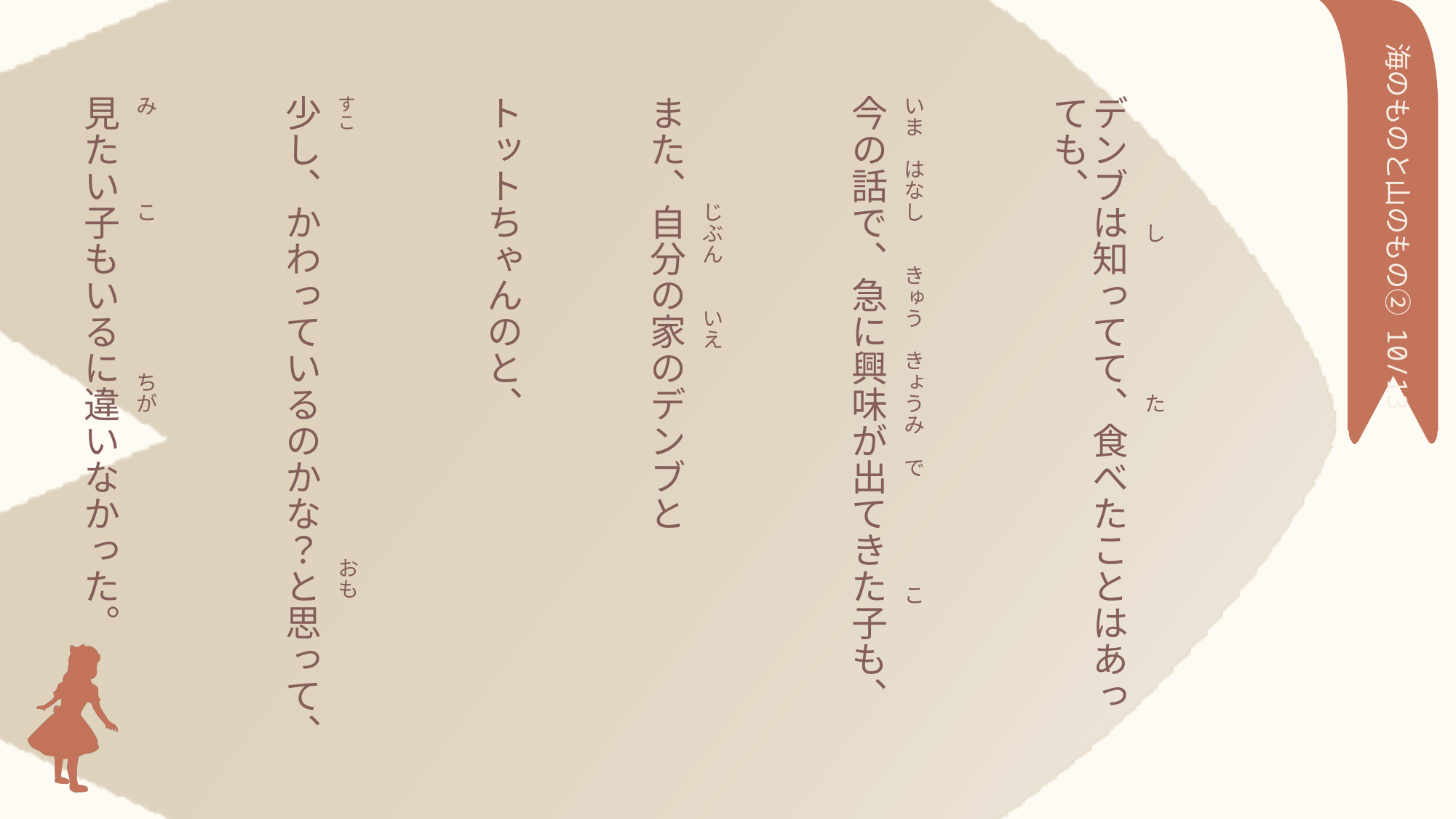

海のものと山のもの② 10/13
　　　　　　し　　　　　　　た
デンブは知ってて、食べたことはあっても、

いま　はなし　　きゅう　きょうみ　で　　　　　こ
今の話で、急に興味が出てきた子も、

　　　　　じぶん　　いえ
また、自分の家のデンブと

トットちゃんのと、

すこ　　　　　　　　　　　　　　　　　　　　おも
少し、かわっているのかな？と思って、

み　　　　こ　　　　　　　ちが
見たい子もいるに違いなかった。